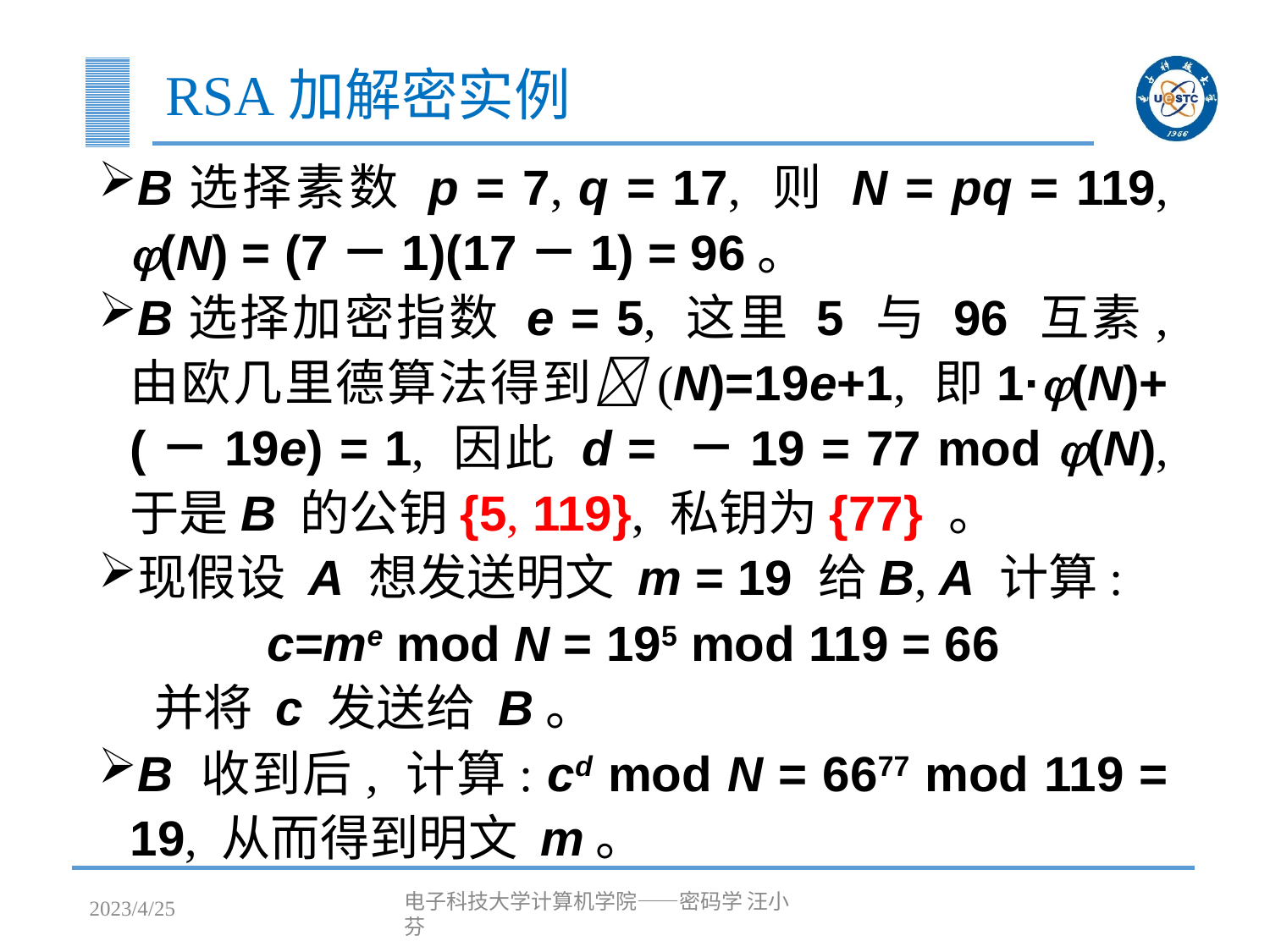

# RSA加解密实例
B选择素数 p = 7, q = 17, 则 N = pq = 119, ϕ(N) = (7－1)(17－1) = 96。
B选择加密指数 e = 5, 这里 5 与 96 互素, 由欧几里德算法得到ϕ(N)=19e+1, 即1·ϕ(N)+(－19e) = 1, 因此 d = －19 = 77 mod ϕ(N), 于是B 的公钥{5, 119}, 私钥为{77} 。
现假设 A 想发送明文 m = 19 给B, A 计算:
c=me mod N = 195 mod 119 = 66
    并将 c 发送给 B。
B 收到后, 计算: cd mod N = 6677 mod 119 = 19, 从而得到明文 m。
2023/4/25
电子科技大学计算机学院——密码学 汪小芬